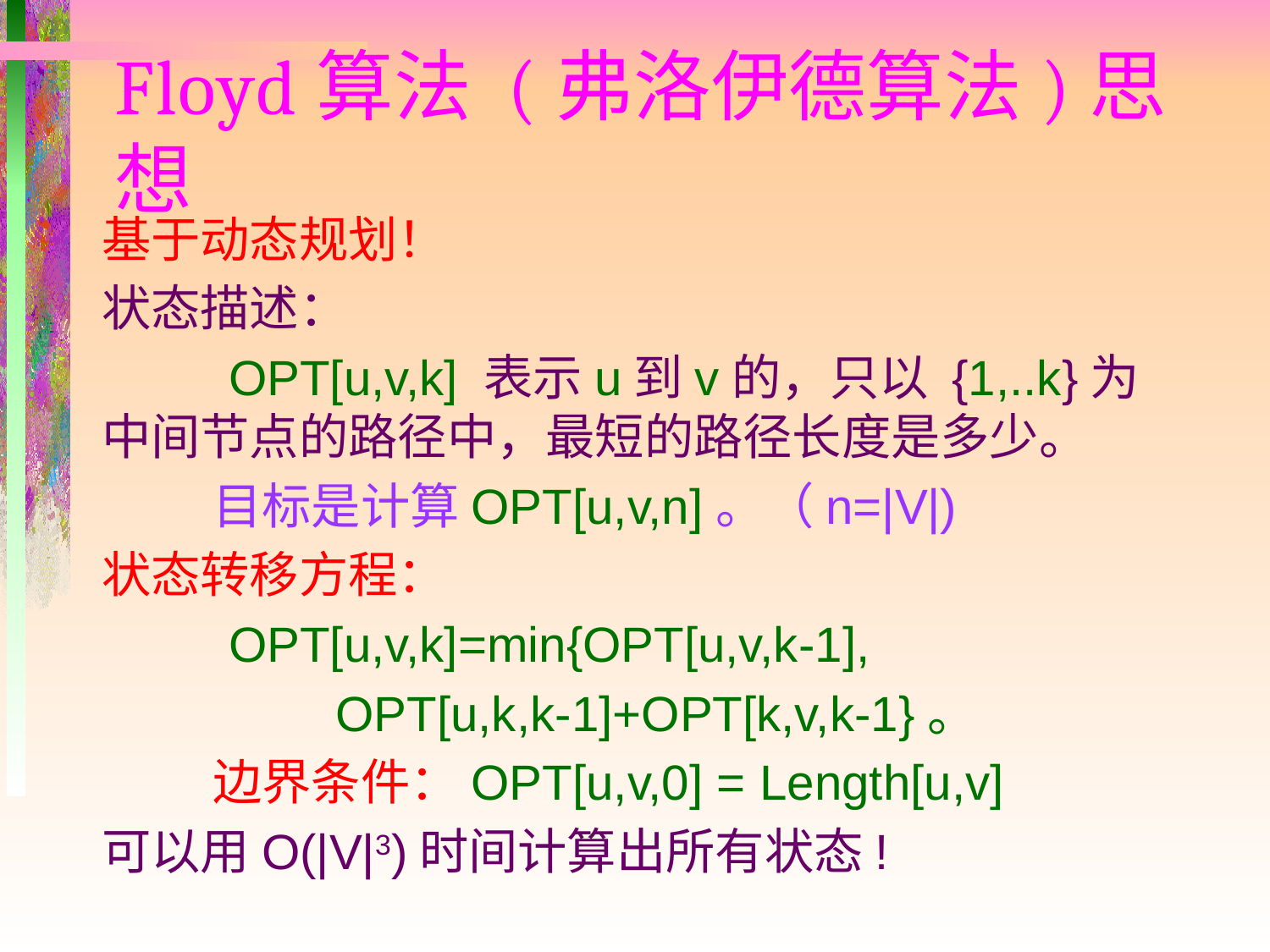

# Floyd算法 (弗洛伊德算法)思想
基于动态规划！
状态描述：
	OPT[u,v,k] 表示u到v的，只以 {1,..k}为中间节点的路径中，最短的路径长度是多少。
         目标是计算OPT[u,v,n]。（n=|V|)
状态转移方程：
	OPT[u,v,k]=min{OPT[u,v,k-1],
                 OPT[u,k,k-1]+OPT[k,v,k-1}。
         边界条件：OPT[u,v,0] = Length[u,v]
可以用O(|V|3)时间计算出所有状态!